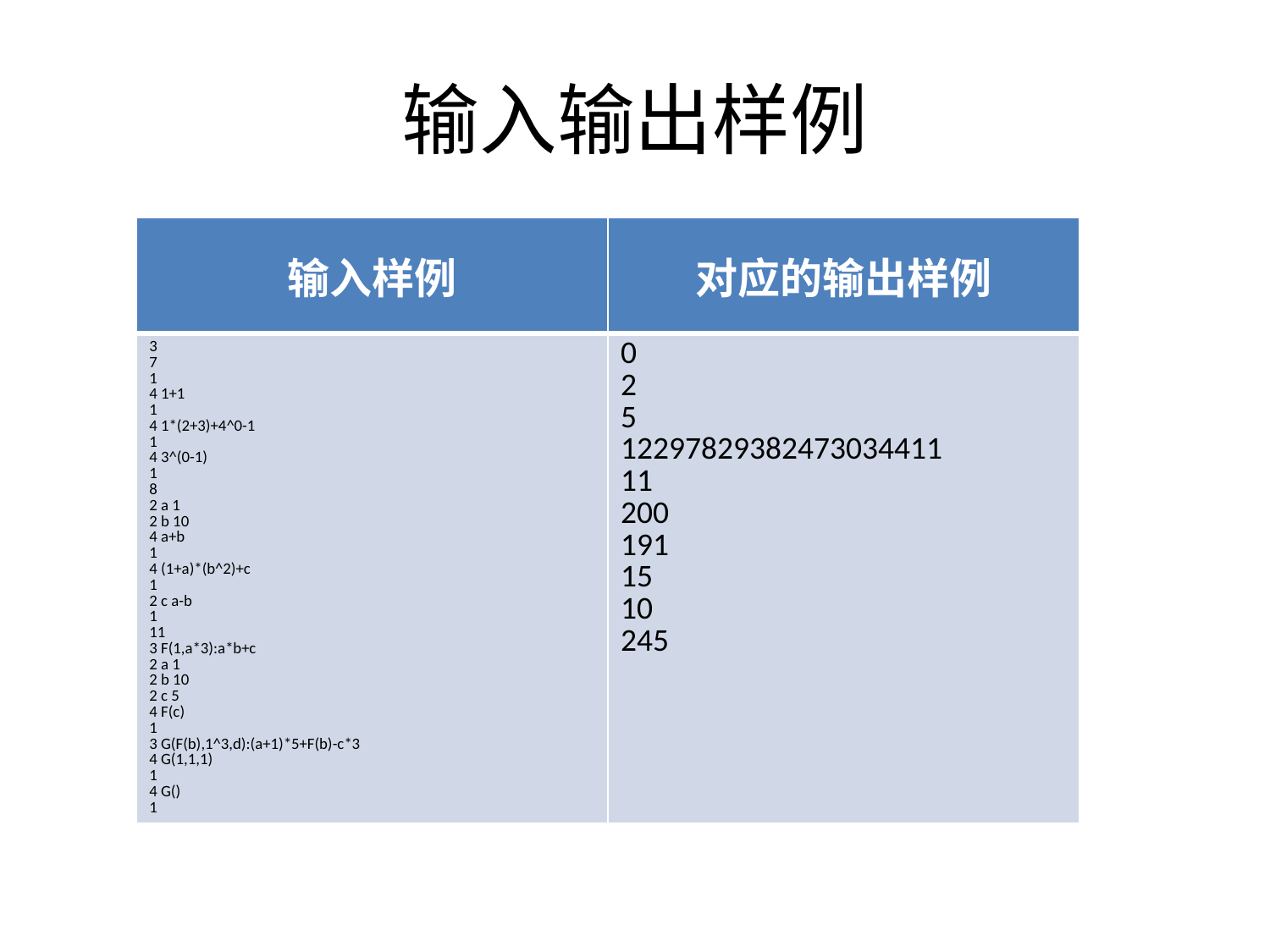

# 输入输出样例
| 输入样例 | 对应的输出样例 |
| --- | --- |
| 3 7 1 4 1+1 1 4 1\*(2+3)+4^0-1 1 4 3^(0-1) 1 8 2 a 1 2 b 10 4 a+b 1 4 (1+a)\*(b^2)+c 1 2 c a-b 1 11 3 F(1,a\*3):a\*b+c 2 a 1 2 b 10 2 c 5 4 F(c) 1 3 G(F(b),1^3,d):(a+1)\*5+F(b)-c\*3 4 G(1,1,1) 1 4 G() 1 | 0 2 5 12297829382473034411 11 200 191 15 10 245 |